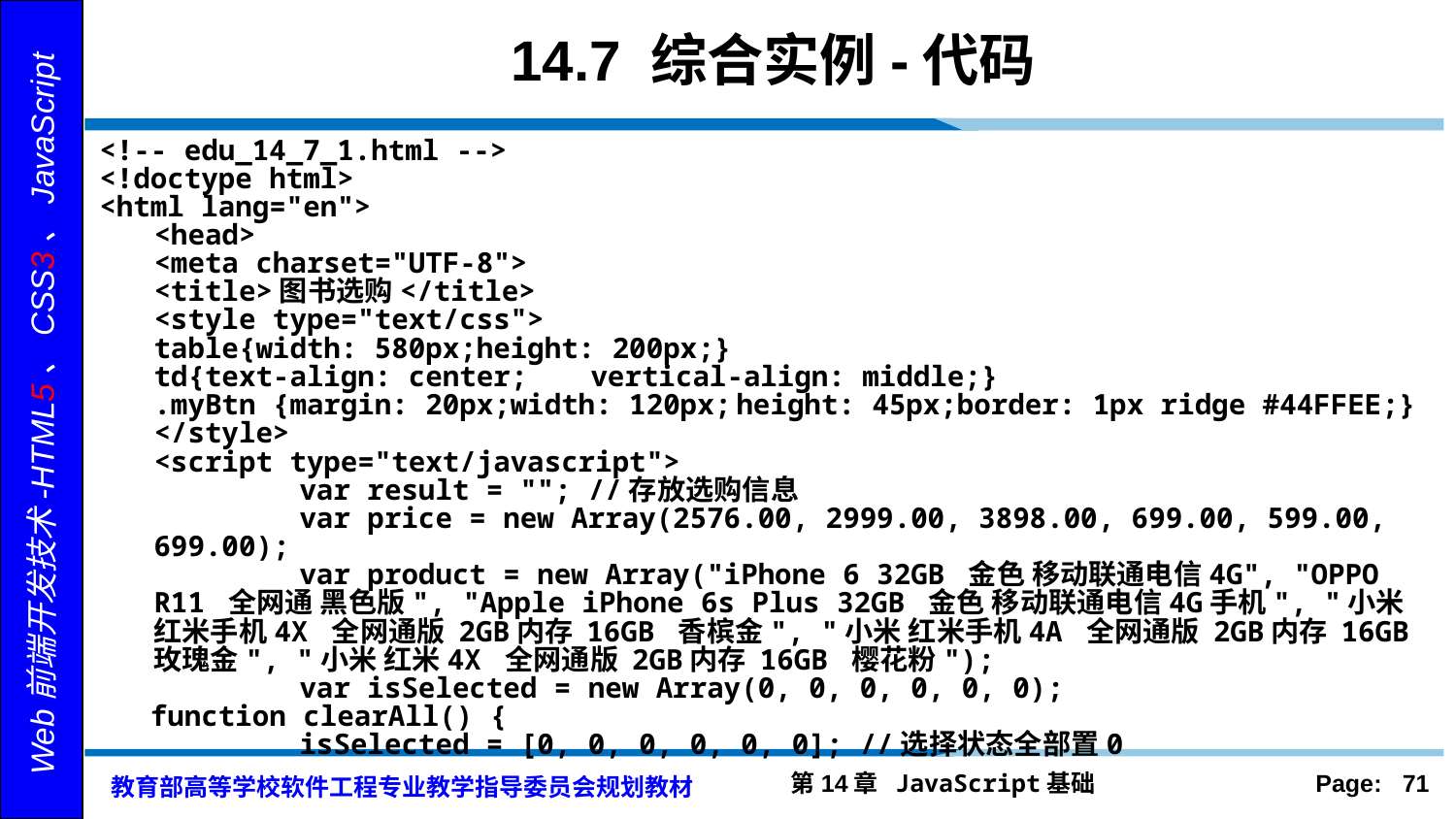

14.7 综合实例-代码
<!-- edu_14_7_1.html -->
<!doctype html>
<html lang="en">
	<head>
	<meta charset="UTF-8">
	<title>图书选购</title>
	<style type="text/css">
	table{width: 580px;height: 200px;}
	td{text-align: center;	vertical-align: middle;}
	.myBtn {margin: 20px;width: 120px;	height: 45px;border: 1px ridge #44FFEE;}
	</style>
	<script type="text/javascript">
		var result = ""; //存放选购信息
		var price = new Array(2576.00, 2999.00, 3898.00, 699.00, 599.00, 699.00);
		var product = new Array("iPhone 6 32GB 金色 移动联通电信4G", "OPPO R11 全网通 黑色版", "Apple iPhone 6s Plus 32GB 金色 移动联通电信4G手机", "小米 红米手机4X 全网通版 2GB内存 16GB 香槟金", "小米 红米手机4A 全网通版 2GB内存 16GB 玫瑰金", "小米 红米4X 全网通版 2GB内存 16GB 樱花粉");
		var isSelected = new Array(0, 0, 0, 0, 0, 0);
   function clearAll() {
		isSelected = [0, 0, 0, 0, 0, 0]; //选择状态全部置0